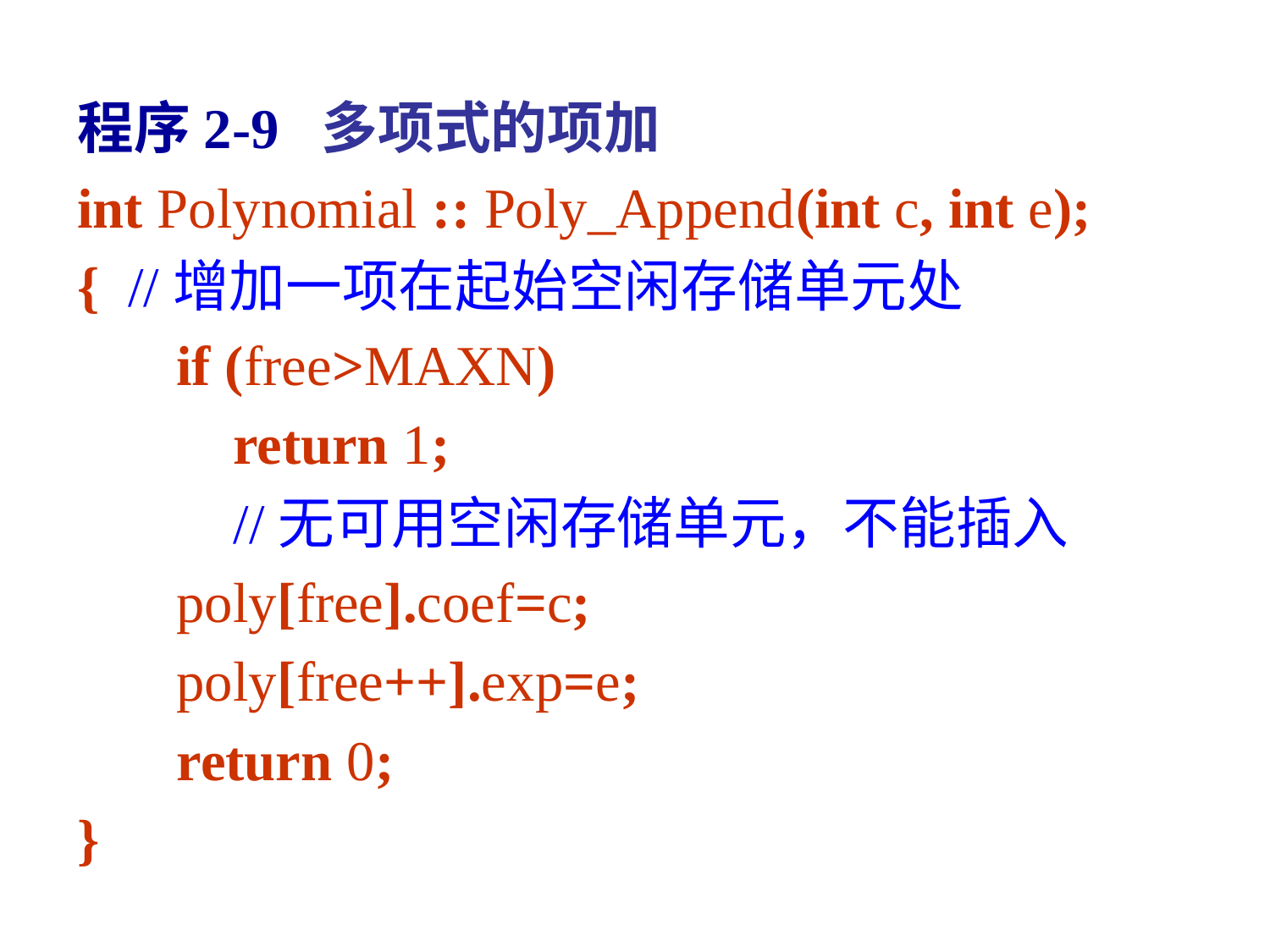

程序2-9  多项式的项加
int Polynomial :: Poly_Append(int c, int e);
{  //增加一项在起始空闲存储单元处
       if (free>MAXN)
	  return 1;
           //无可用空闲存储单元，不能插入
       poly[free].coef=c;
       poly[free++].exp=e;
       return 0;
}
72